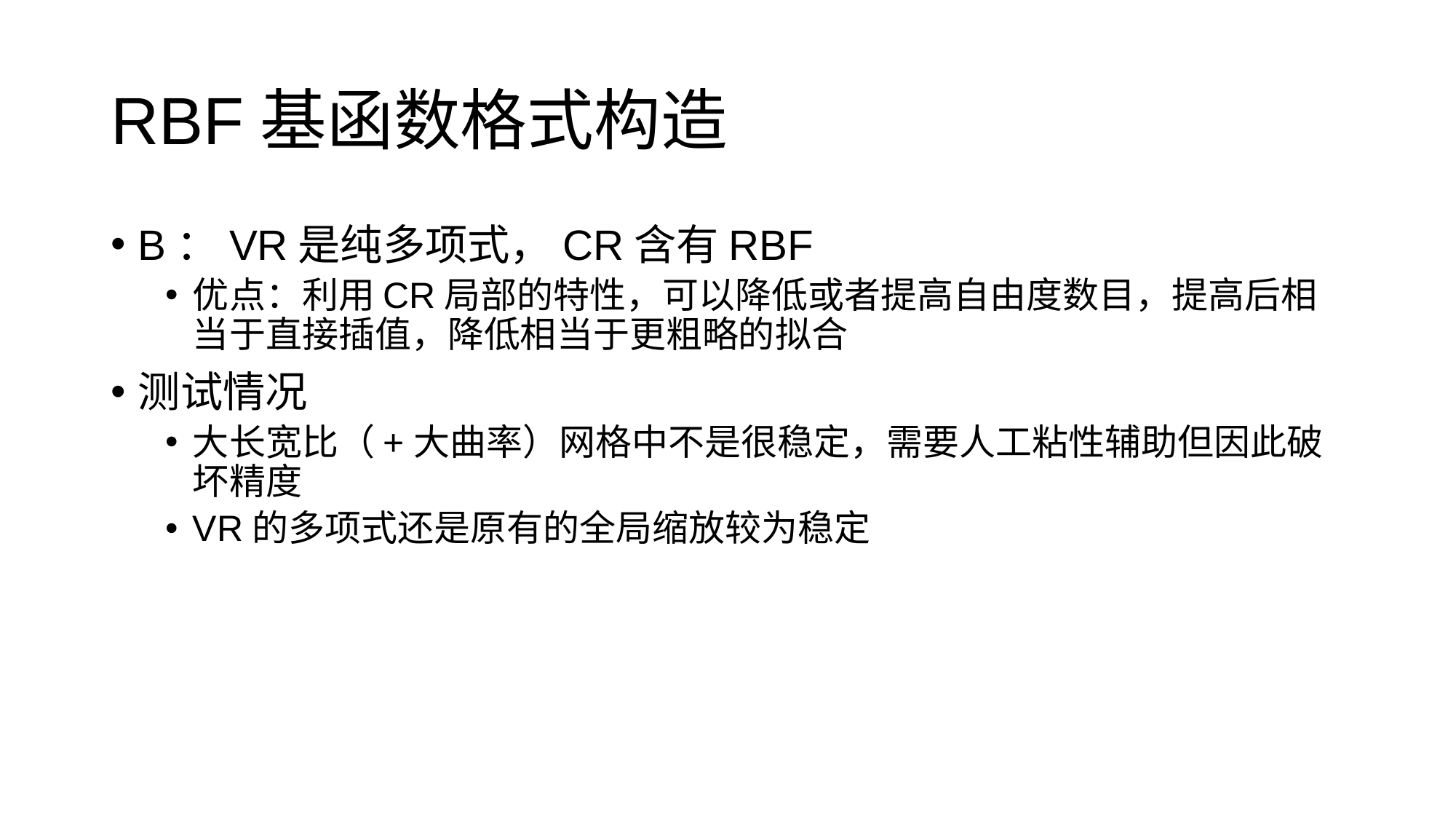

# RBF基函数格式构造
B：VR是纯多项式，CR含有RBF
优点：利用CR局部的特性，可以降低或者提高自由度数目，提高后相当于直接插值，降低相当于更粗略的拟合
测试情况
大长宽比（+大曲率）网格中不是很稳定，需要人工粘性辅助但因此破坏精度
VR的多项式还是原有的全局缩放较为稳定